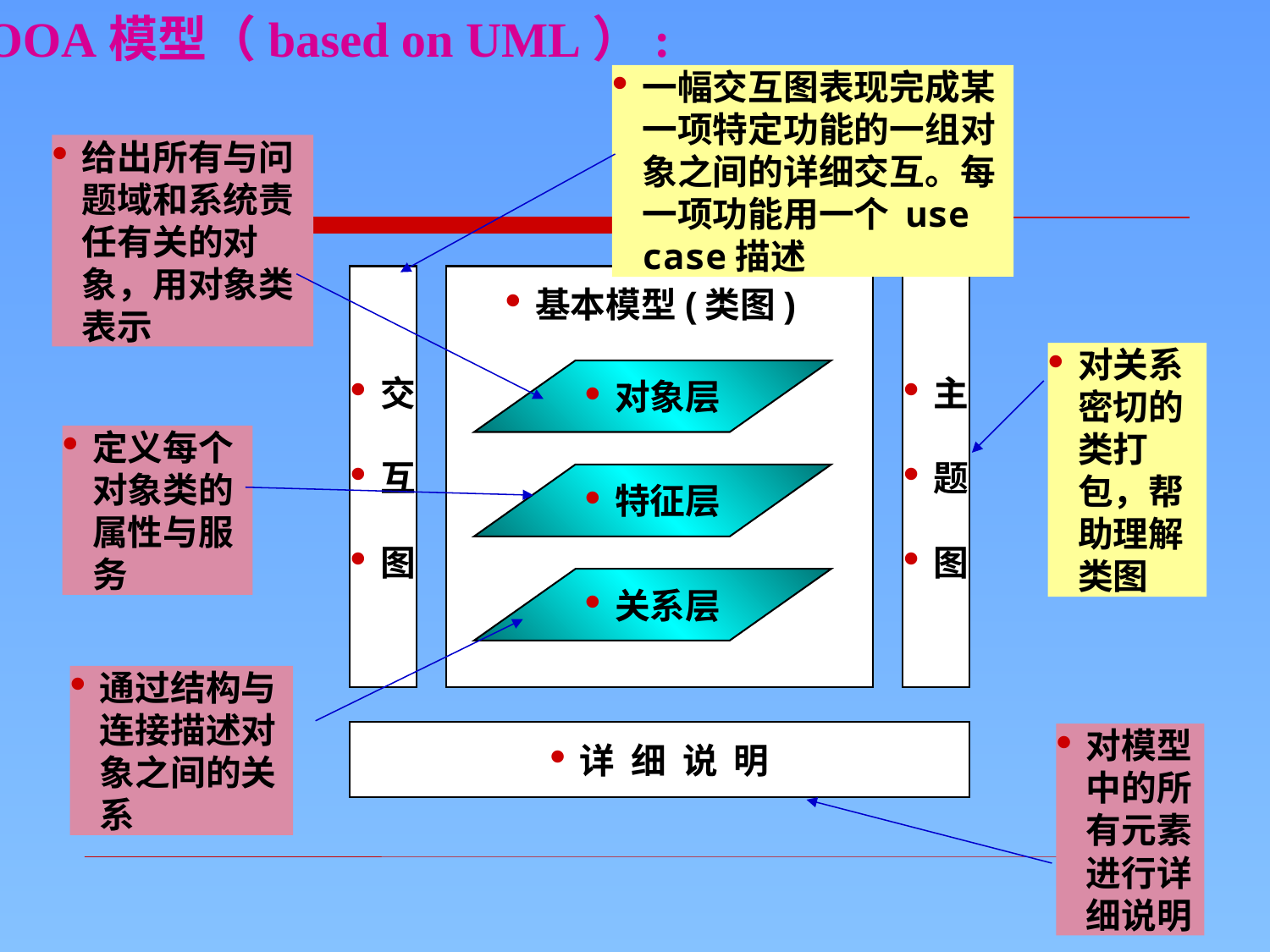

OOA模型（based on UML）:
一幅交互图表现完成某一项特定功能的一组对象之间的详细交互。每一项功能用一个 use case描述

给出所有与问题域和系统责任有关的对象，用对象类表示

交

互

图

主

题

图
基本模型(类图)
对象层
特征层
关系层
详  细  说  明
对关系密切的类打包，帮助理解类图

定义每个对象类的属性与服务

通过结构与连接描述对象之间的关系
对模型中的所有元素进行详细说明